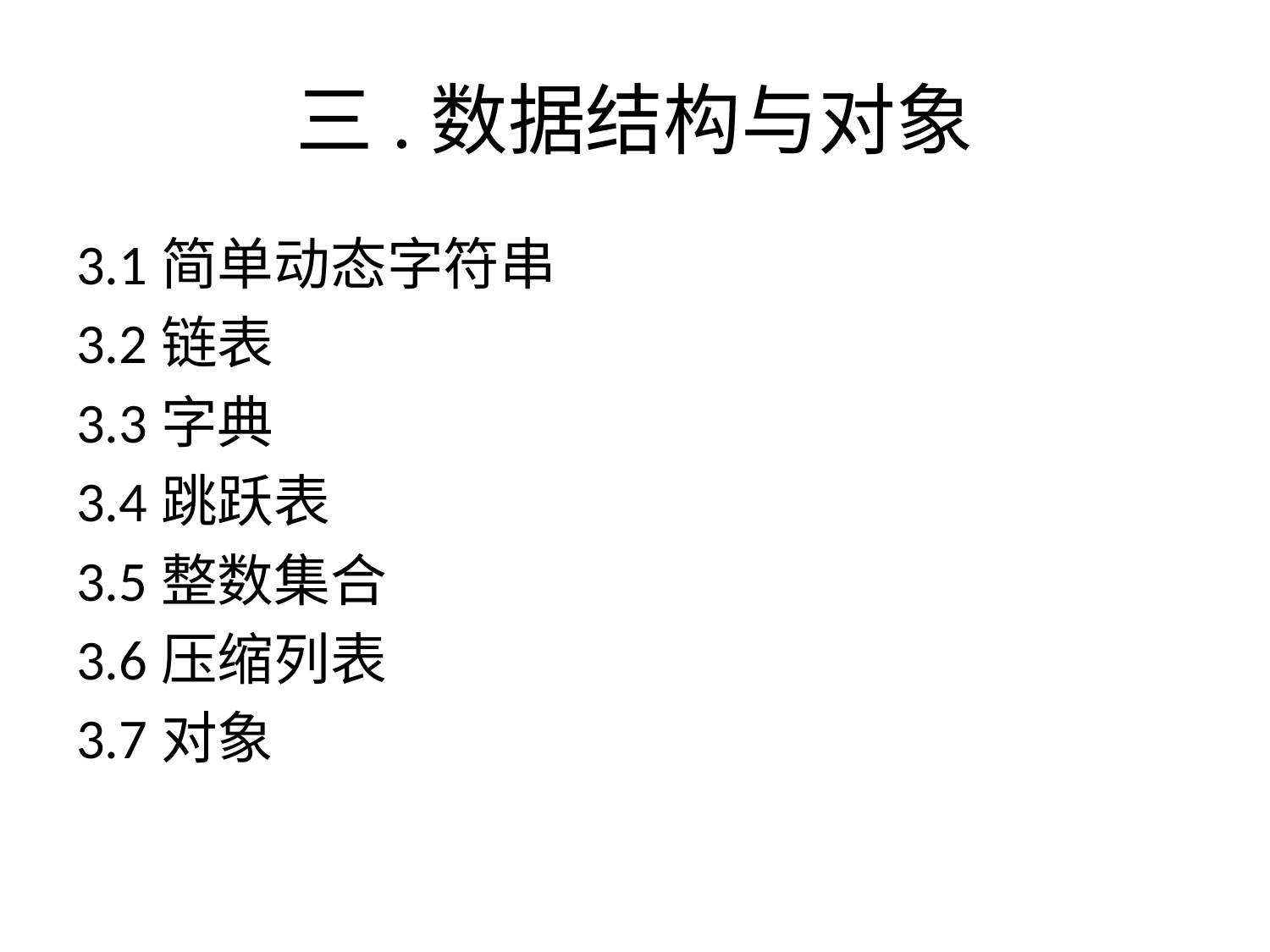

# 三.数据结构与对象
3.1简单动态字符串
3.2链表
3.3字典
3.4跳跃表
3.5整数集合
3.6压缩列表
3.7对象